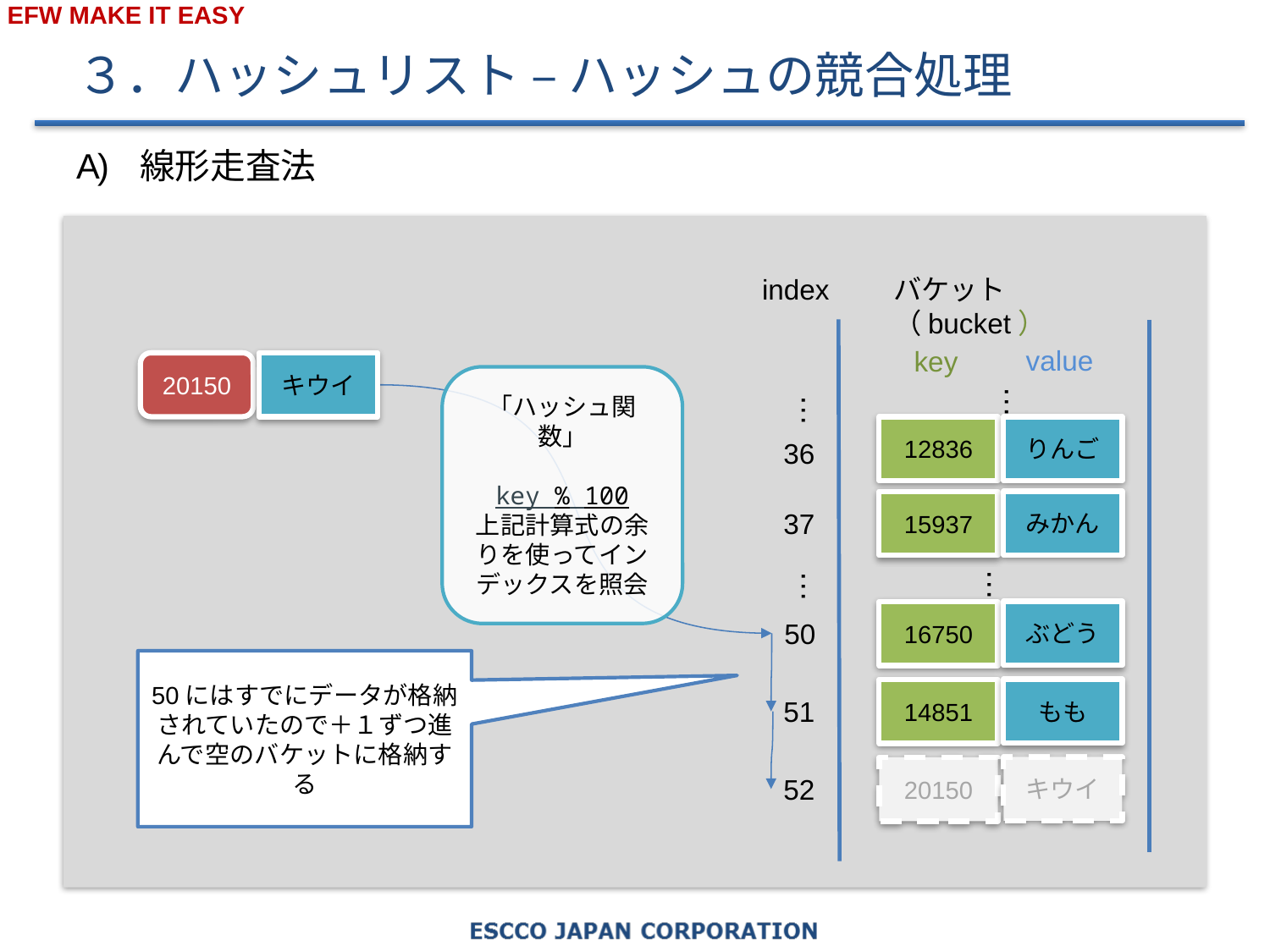

# ３．ハッシュリスト – ハッシュの競合処理
線形走査法

index
バケット（bucket）
value
key
20150
キウイ
「ハッシュ関数」

key % 100
上記計算式の余りを使ってインデックスを照会
…
…
12836
りんご
36
みかん
15937
37
…
…
ぶどう
16750
50
50にはすでにデータが格納されていたので＋１ずつ進んで空のバケットに格納する
もも
14851
51
キウイ
20150
52